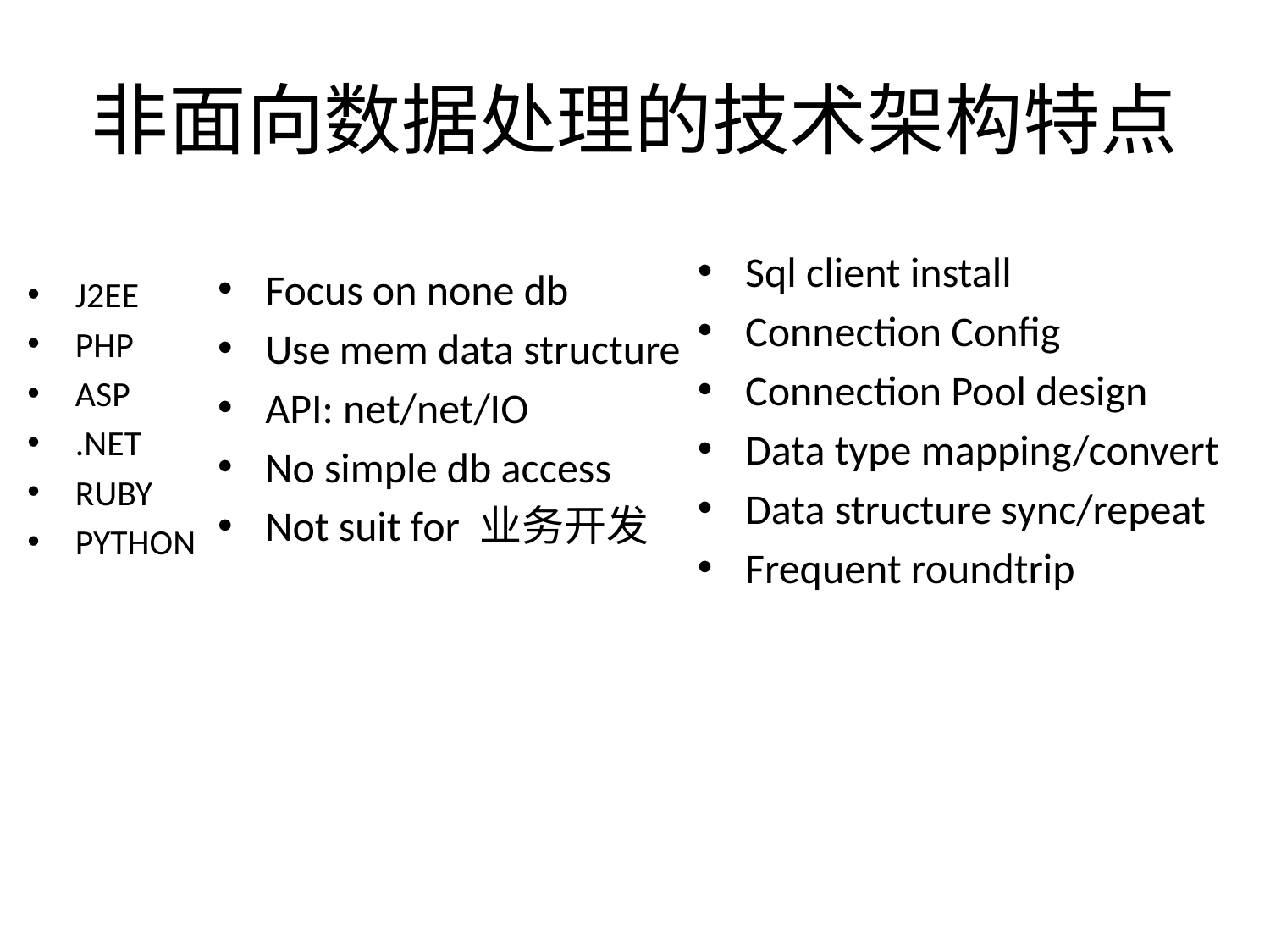

# 非面向数据处理的技术架构特点
Sql client install
Connection Config
Connection Pool design
Data type mapping/convert
Data structure sync/repeat
Frequent roundtrip
Focus on none db
Use mem data structure
API: net/net/IO
No simple db access
Not suit for 业务开发
J2EE
PHP
ASP
.NET
RUBY
PYTHON